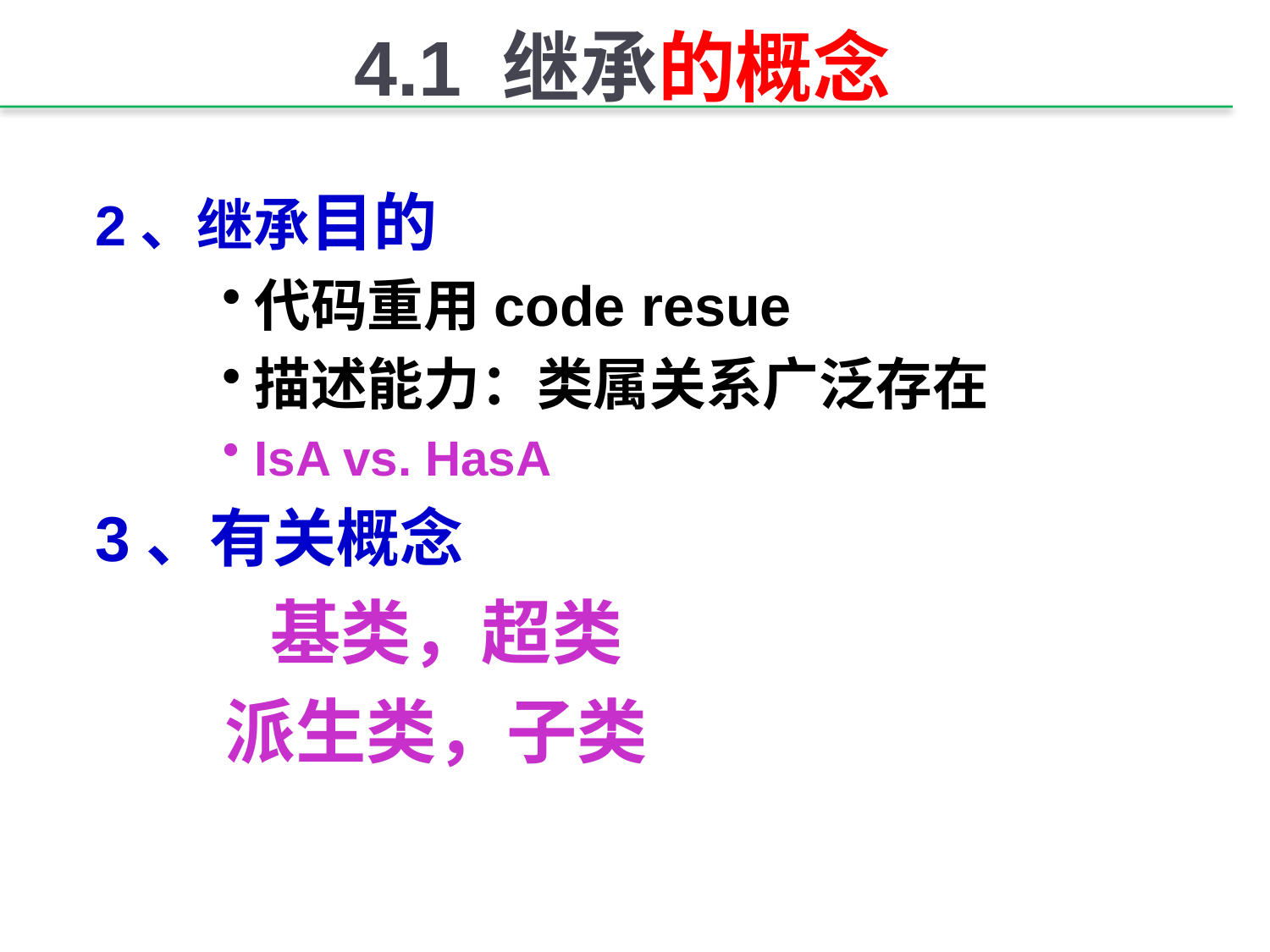

# 4.1 继承的概念
2、继承目的
代码重用code resue
描述能力：类属关系广泛存在
IsA vs. HasA
3、有关概念
		基类，超类
       派生类，子类